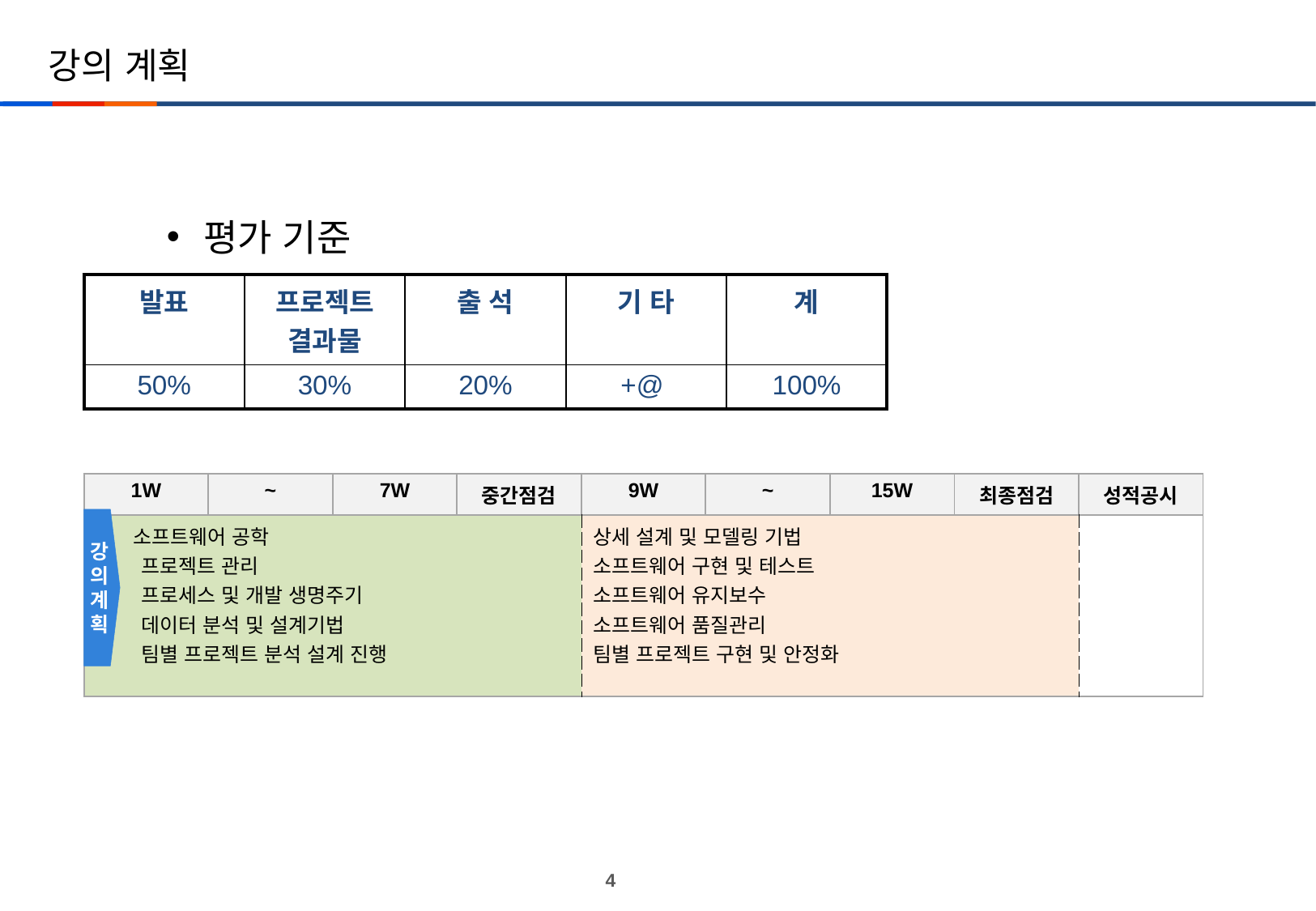

# 강의 계획
평가 기준
| 발표 | 프로젝트 결과물 | 출 석 | 기 타 | 계 |
| --- | --- | --- | --- | --- |
| 50% | 30% | 20% | +@ | 100% |
| 1W | ~ | 7W | 중간점검 | 9W | ~ | 15W | 최종점검 | 성적공시 |
| --- | --- | --- | --- | --- | --- | --- | --- | --- |
| 소프트웨어 공학 프로젝트 관리 프로세스 및 개발 생명주기 데이터 분석 및 설계기법 팀별 프로젝트 분석 설계 진행 |  |  |  | 상세 설계 및 모델링 기법 소프트웨어 구현 및 테스트 소프트웨어 유지보수 소프트웨어 품질관리 팀별 프로젝트 구현 및 안정화 |  |  |  |  |
강의계획